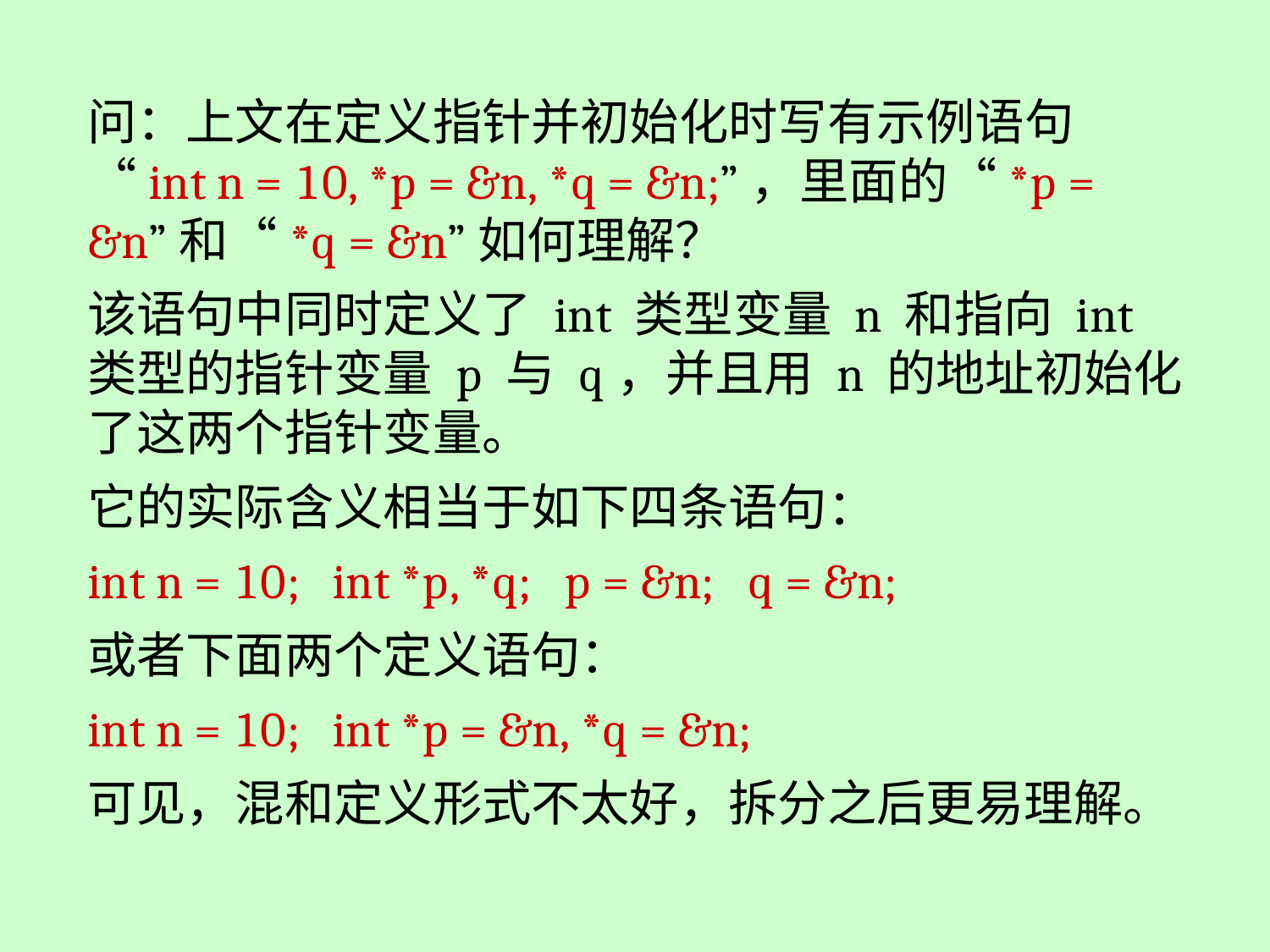

问：上文在定义指针并初始化时写有示例语句
“int n = 10, *p = &n, *q = &n;”，里面的“*p = &n”和“*q = &n”如何理解？
该语句中同时定义了 int 类型变量 n 和指向 int 类型的指针变量 p 与 q，并且用 n 的地址初始化了这两个指针变量。
它的实际含义相当于如下四条语句：
int n = 10;   int *p, *q;   p = &n;   q = &n;
或者下面两个定义语句：
int n = 10;   int *p = &n, *q = &n;
可见，混和定义形式不太好，拆分之后更易理解。
22